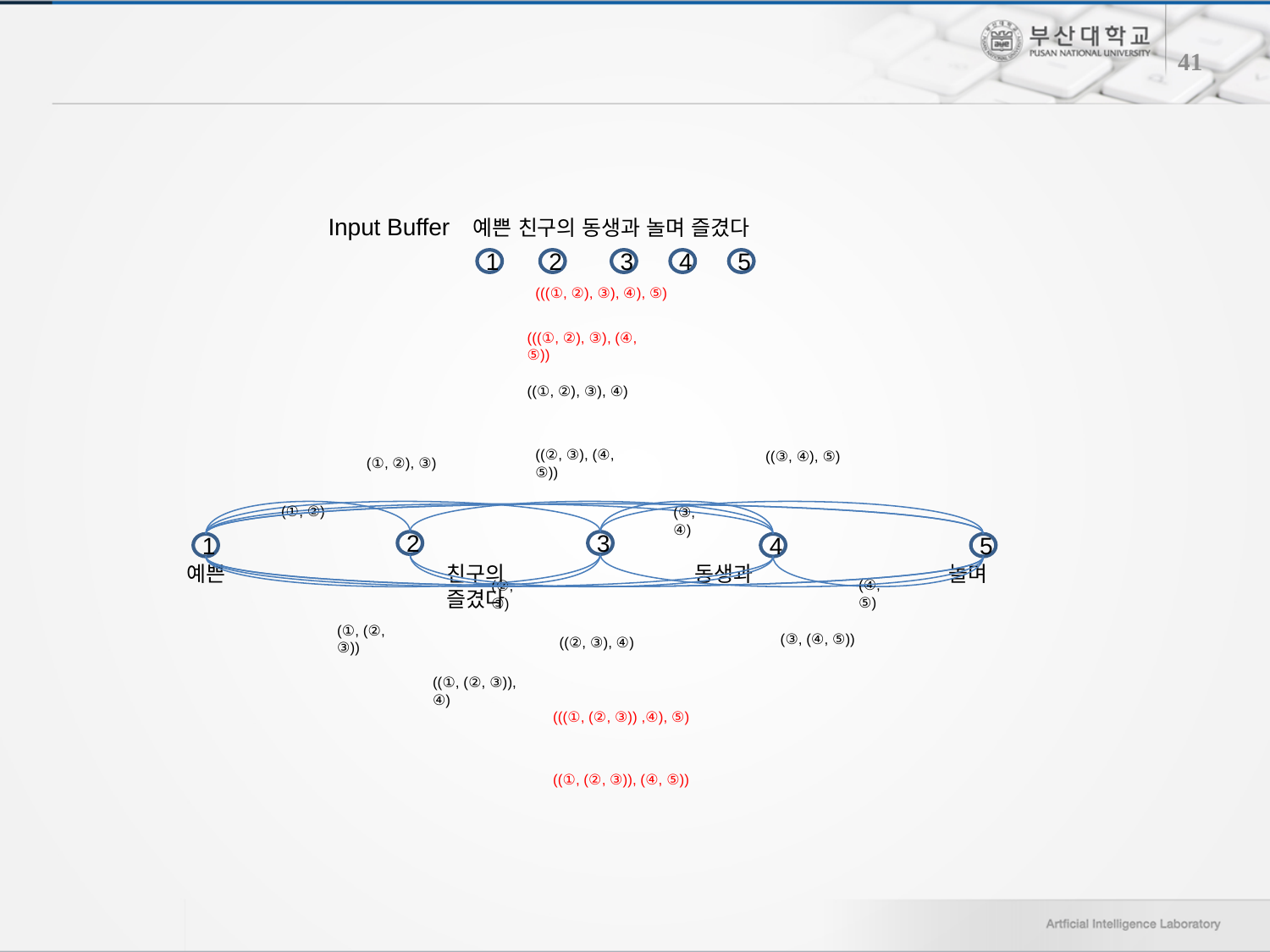

41
Input Buffer
예쁜 친구의 동생과 놀며 즐겼다
1
2
3
4
5
(((①, ②), ③), ④), ⑤)
(((①, ②), ③), (④, ⑤))
((①, ②), ③), ④)
((②, ③), (④, ⑤))
((③, ④), ⑤)
(①, ②), ③)

(①, ②)
(③, ④)
2
3
1
4
5
예쁜		 친구의 		동생과 		놀며		 즐겼다
(④, ⑤)
(②, ③)

(①, (②, ③))

(③, (④, ⑤))
((②, ③), ④)
((①, (②, ③)), ④)
(((①, (②, ③)) ,④), ⑤)
((①, (②, ③)), (④, ⑤))